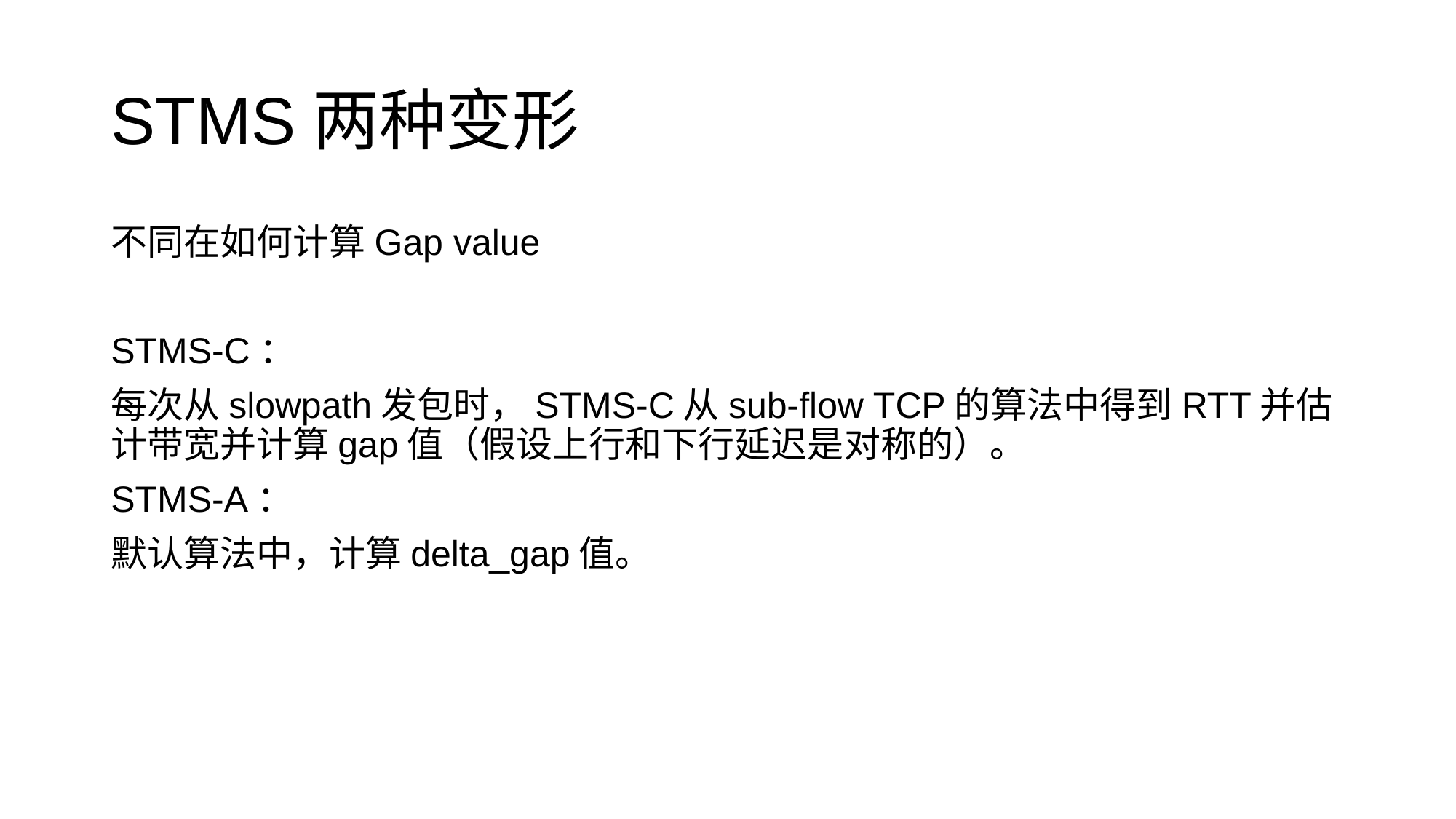

# STMS两种变形
不同在如何计算Gap value

STMS-C：
每次从slowpath发包时，STMS-C从sub-flow TCP的算法中得到RTT并估计带宽并计算gap值（假设上行和下行延迟是对称的）。
STMS-A：
默认算法中，计算delta_gap值。